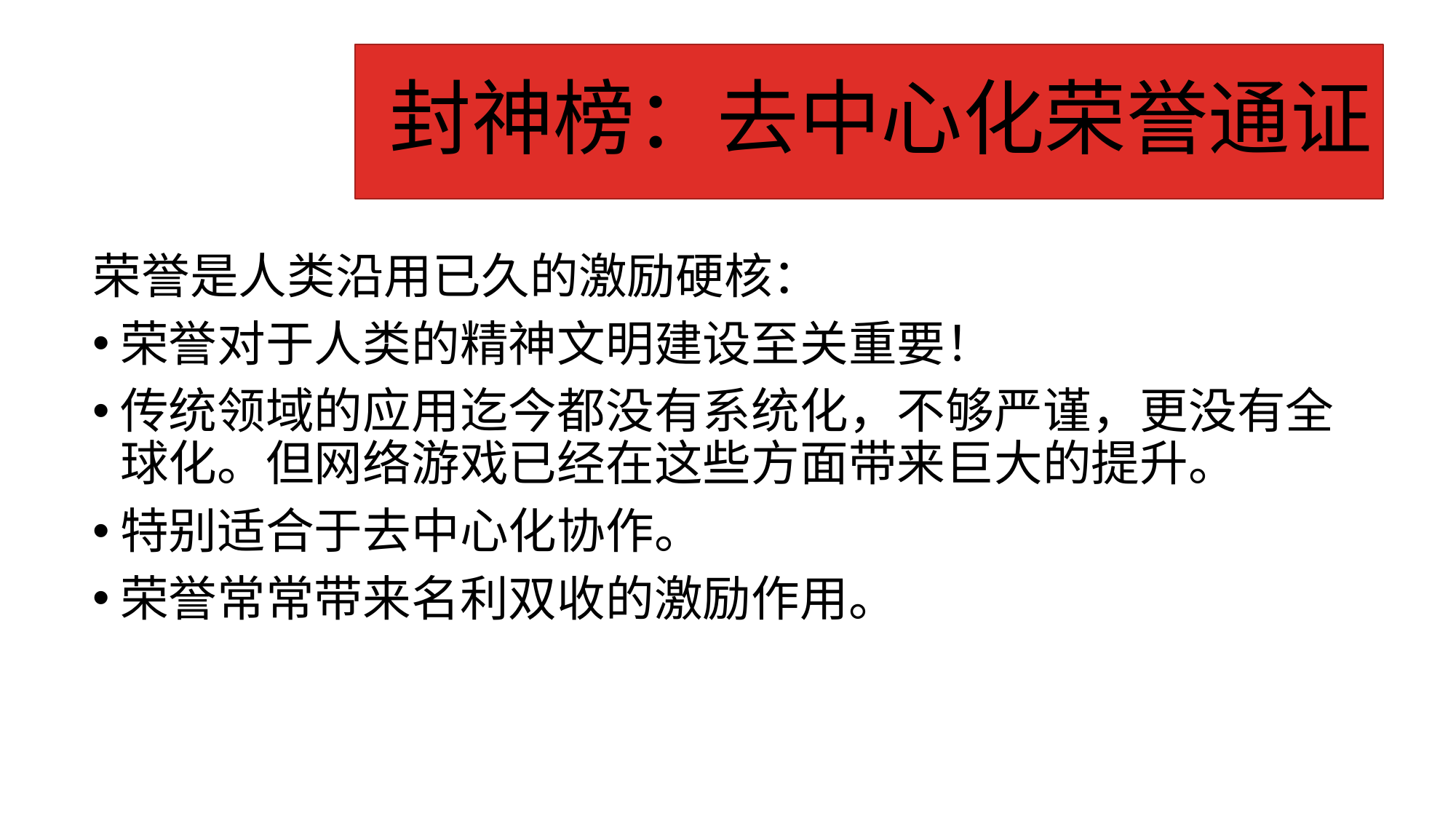

# 封神榜：去中心化荣誉通证
荣誉是人类沿用已久的激励硬核：
荣誉对于人类的精神文明建设至关重要！
传统领域的应用迄今都没有系统化，不够严谨，更没有全球化。但网络游戏已经在这些方面带来巨大的提升。
特别适合于去中心化协作。
荣誉常常带来名利双收的激励作用。